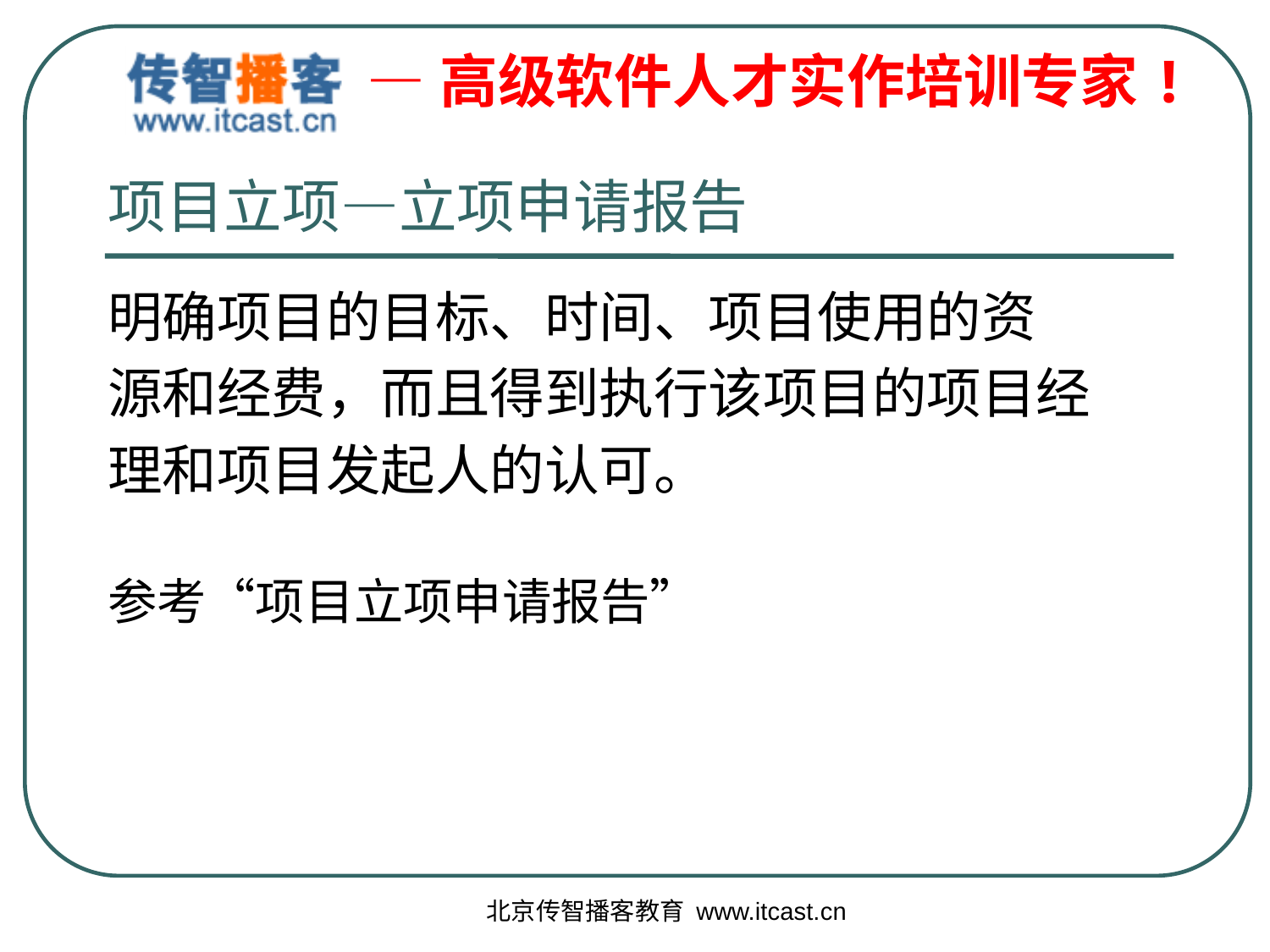

# 项目立项—立项申请报告
明确项目的目标、时间、项目使用的资
源和经费，而且得到执行该项目的项目经
理和项目发起人的认可。

参考“项目立项申请报告”
北京传智播客教育 www.itcast.cn